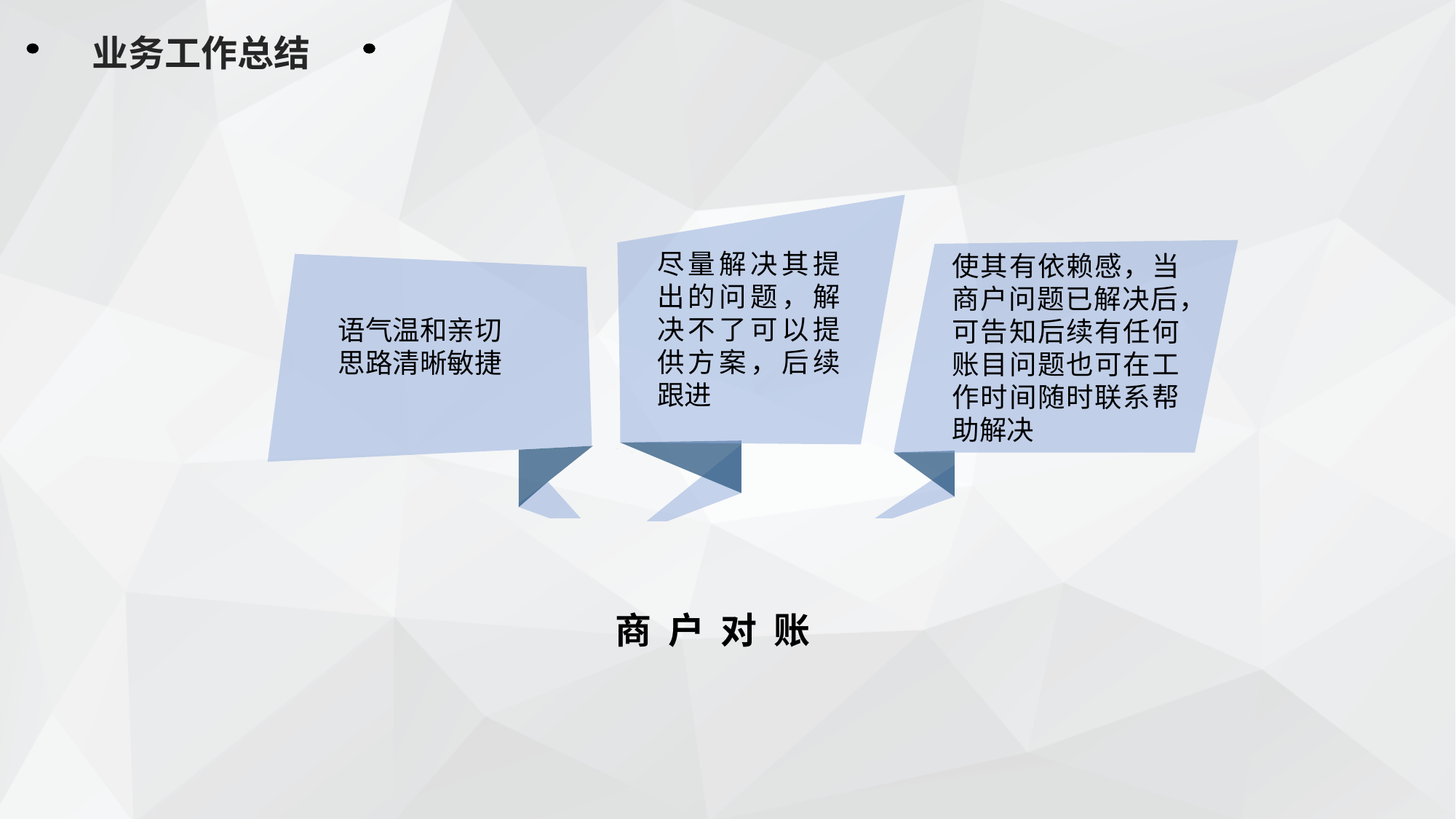

业务工作总结

尽量解决其提出的问题，解决不了可以提供方案，后续跟进
使其有依赖感，当商户问题已解决后，可告知后续有任何账目问题也可在工作时间随时联系帮助解决

语气温和亲切
思路清晰敏捷

商  户  对  账